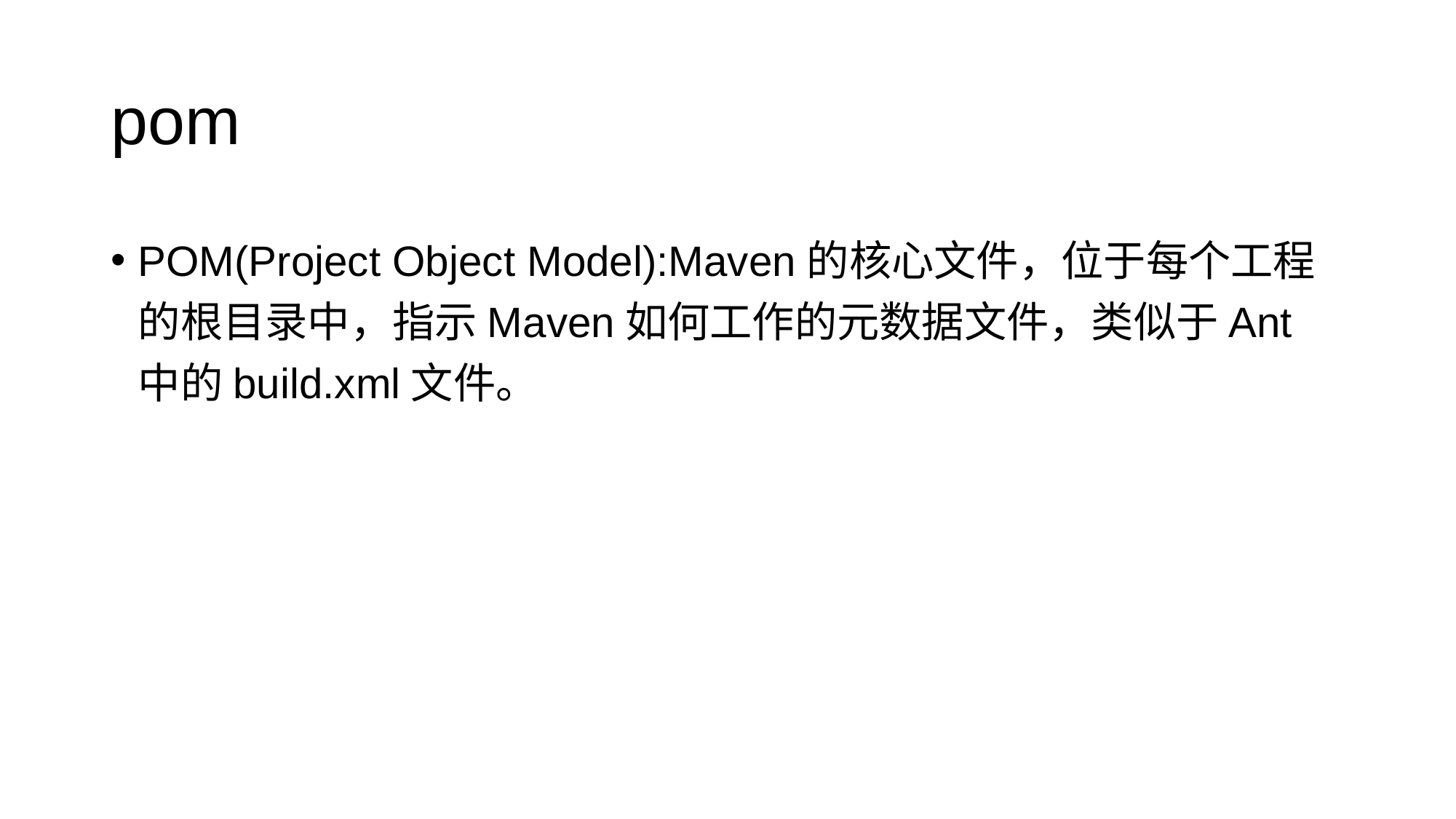

# pom
POM(Project Object Model):Maven的核心文件，位于每个工程的根目录中，指示Maven如何工作的元数据文件，类似于Ant中的build.xml文件。